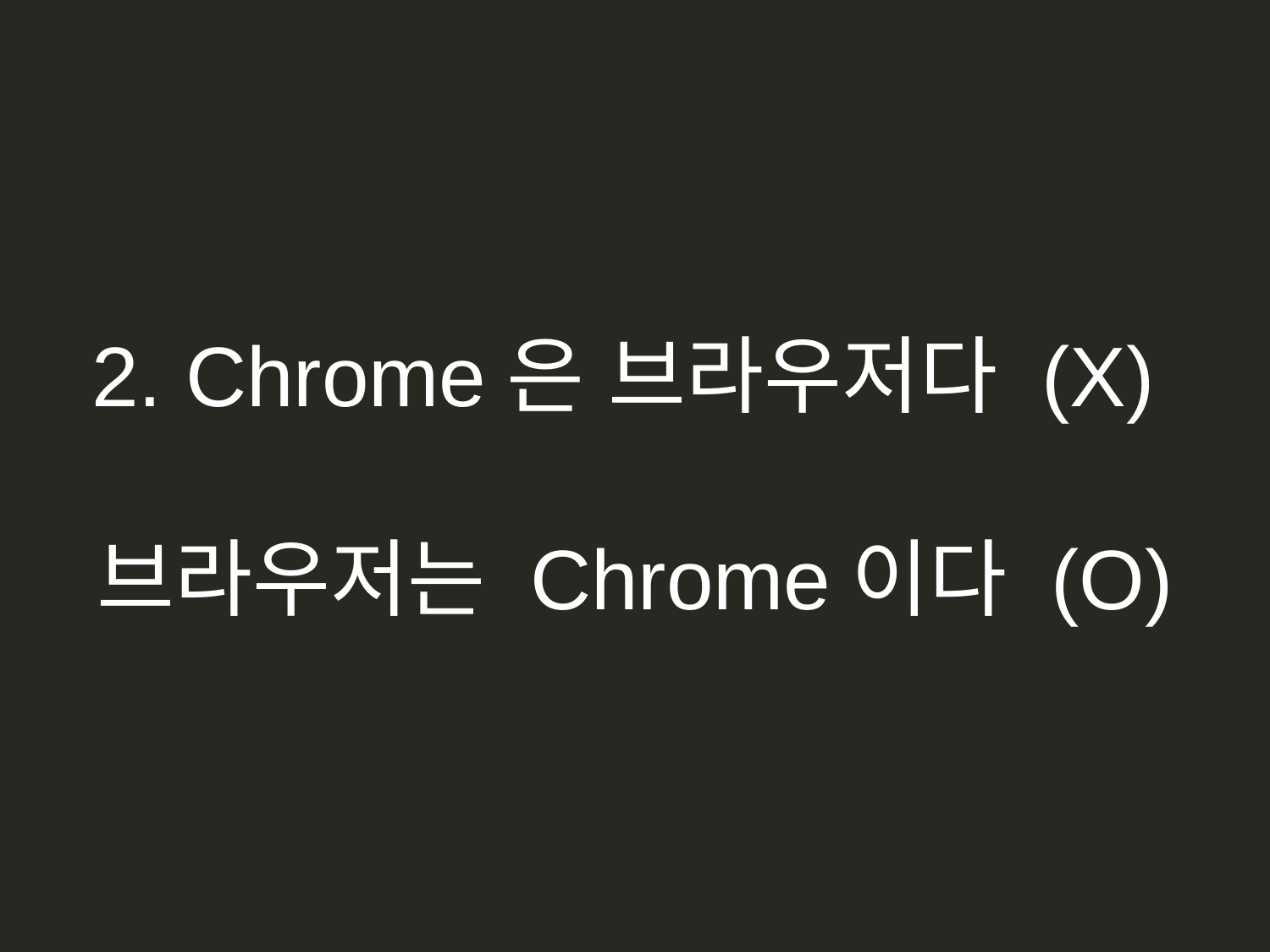

2. Chrome은 브라우저다 (X)

브라우저는 Chrome이다 (O)